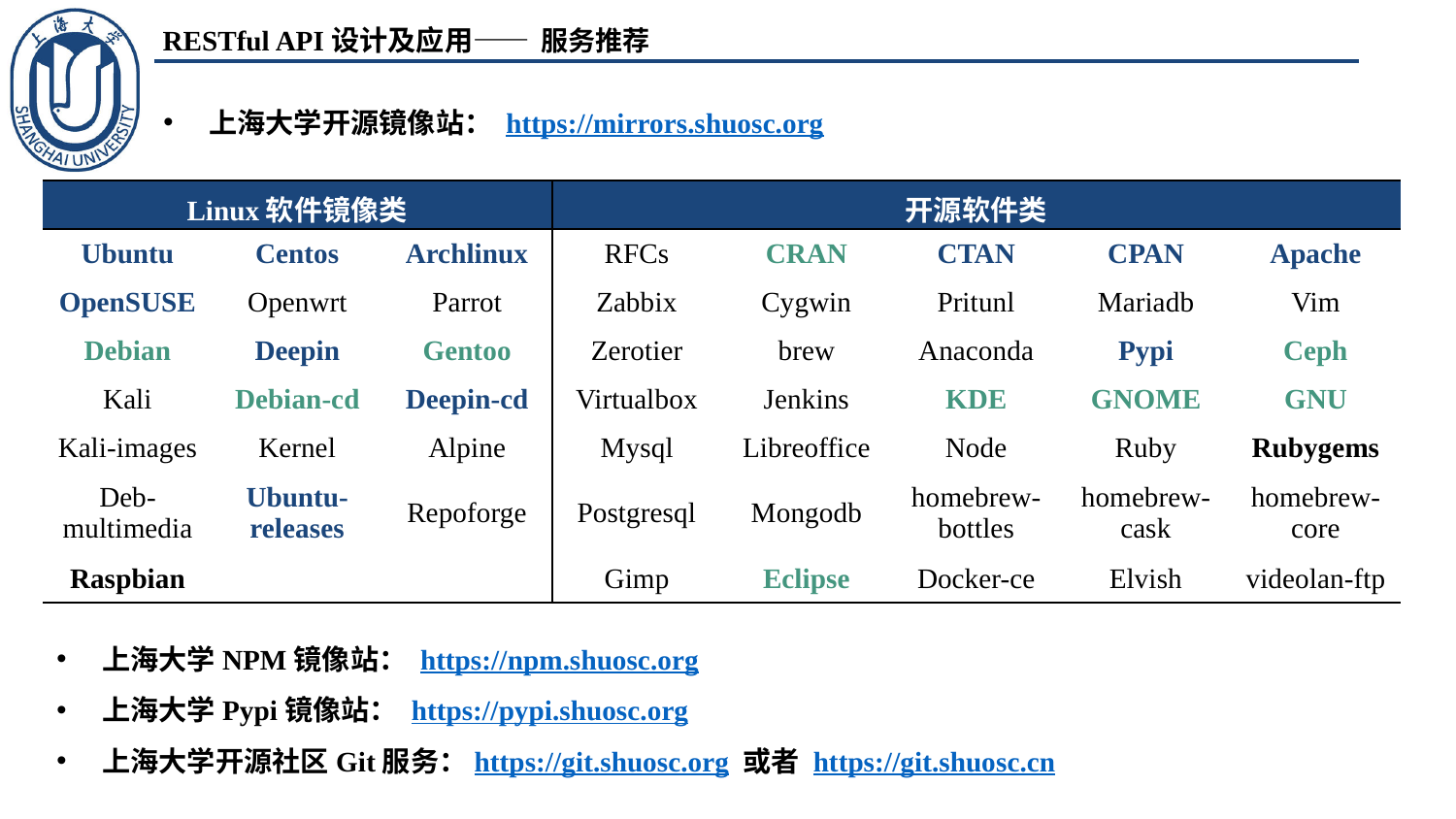

服务推荐
上海大学开源镜像站： https://mirrors.shuosc.org
| Linux软件镜像类 |  |  | 开源软件类 |  |  |  |  |
| --- | --- | --- | --- | --- | --- | --- | --- |
| Ubuntu | Centos | Archlinux | RFCs | CRAN | CTAN | CPAN | Apache |
| OpenSUSE | Openwrt | Parrot | Zabbix | Cygwin | Pritunl | Mariadb | Vim |
| Debian | Deepin | Gentoo | Zerotier | brew | Anaconda | Pypi | Ceph |
| Kali | Debian-cd | Deepin-cd | Virtualbox | Jenkins | KDE | GNOME | GNU |
| Kali-images | Kernel | Alpine | Mysql | Libreoffice | Node | Ruby | Rubygems |
| Deb-multimedia | Ubuntu-releases | Repoforge | Postgresql | Mongodb | homebrew-bottles | homebrew-cask | homebrew-core |
| Raspbian |  |  | Gimp | Eclipse | Docker-ce | Elvish | videolan-ftp |
上海大学NPM镜像站： https://npm.shuosc.org
上海大学Pypi镜像站： https://pypi.shuosc.org
上海大学开源社区Git服务：https://git.shuosc.org 或者 https://git.shuosc.cn
22